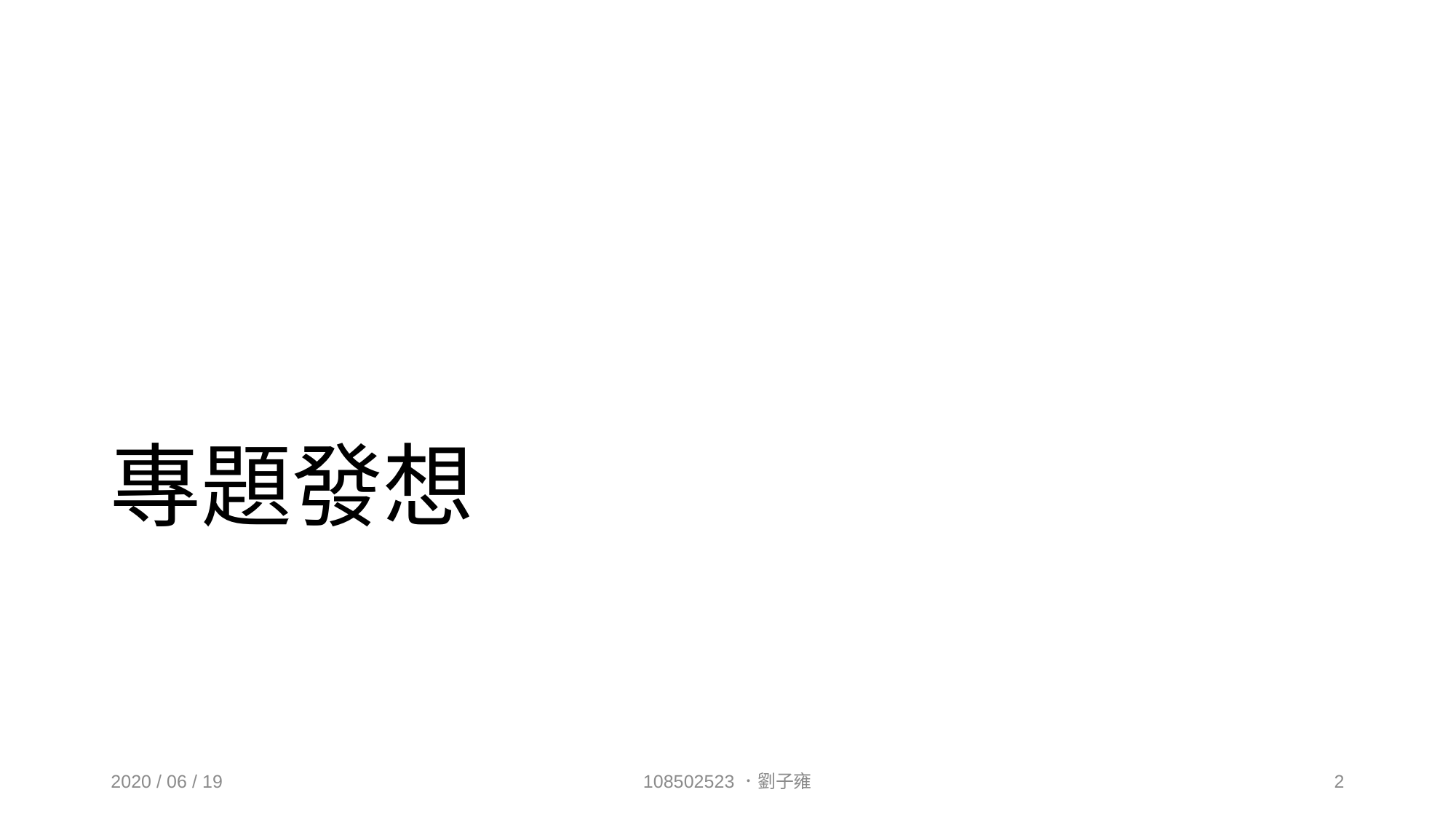

# 專題發想

2020 / 06 / 19
108502523．劉子雍
2